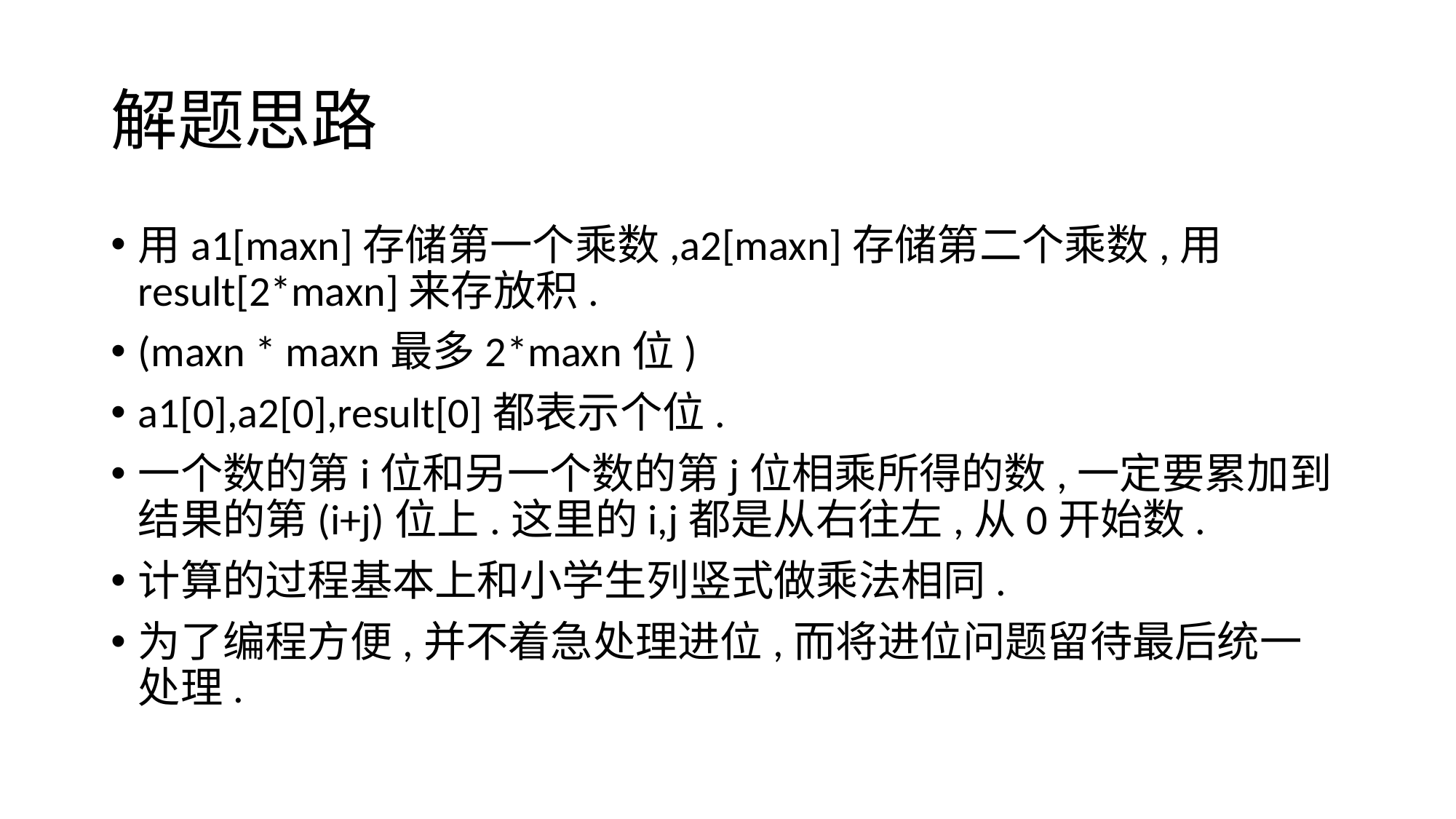

# 解题思路
用a1[maxn]存储第一个乘数,a2[maxn]存储第二个乘数,用result[2*maxn]来存放积.
(maxn * maxn最多2*maxn位)
a1[0],a2[0],result[0]都表示个位.
一个数的第i位和另一个数的第j位相乘所得的数,一定要累加到结果的第(i+j)位上.这里的i,j都是从右往左,从0开始数.
计算的过程基本上和小学生列竖式做乘法相同.
为了编程方便,并不着急处理进位,而将进位问题留待最后统一处理.